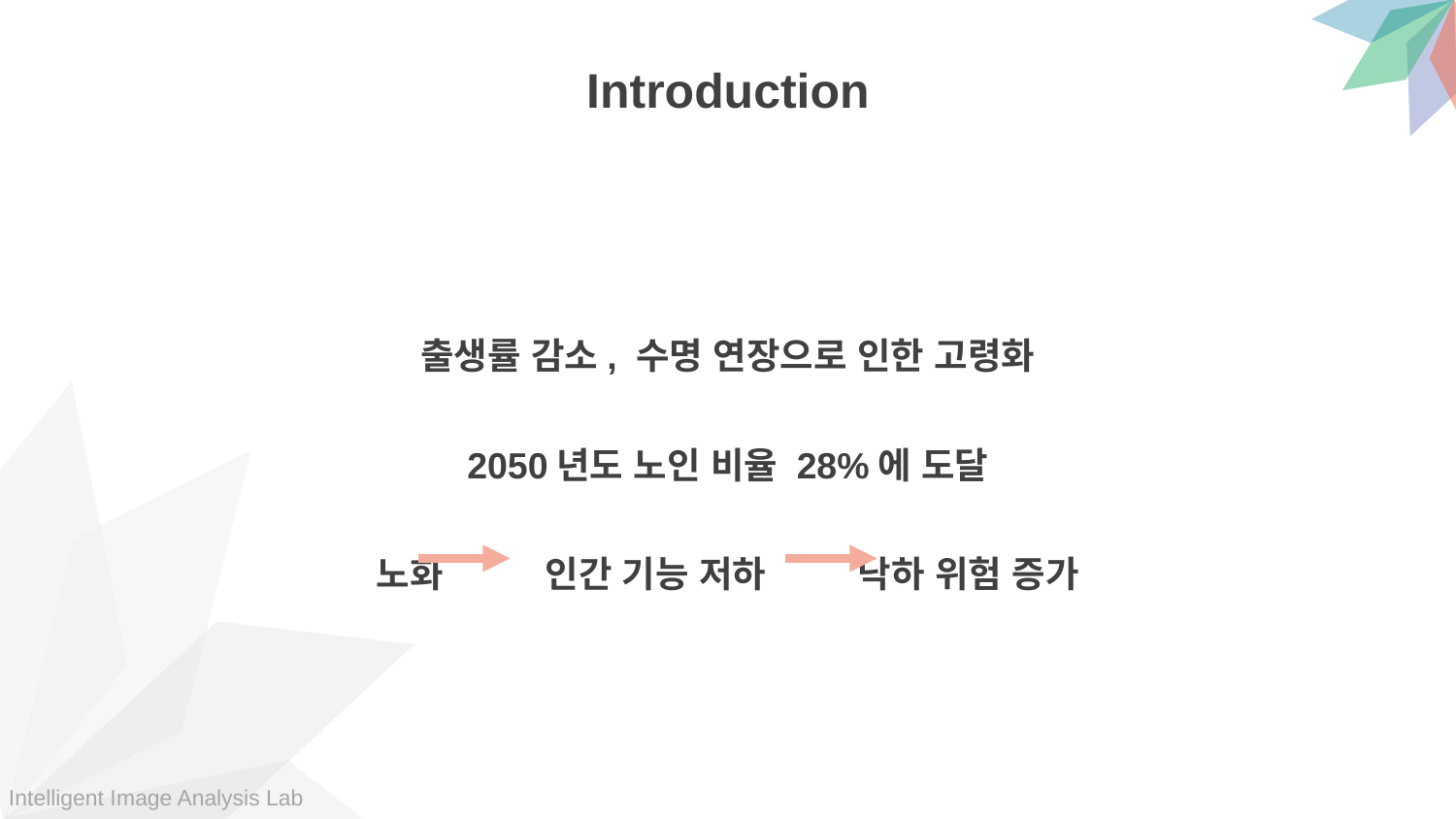

Introduction
출생률 감소, 수명 연장으로 인한 고령화
2050년도 노인 비율 28%에 도달
노화          인간 기능 저하         낙하 위험 증가